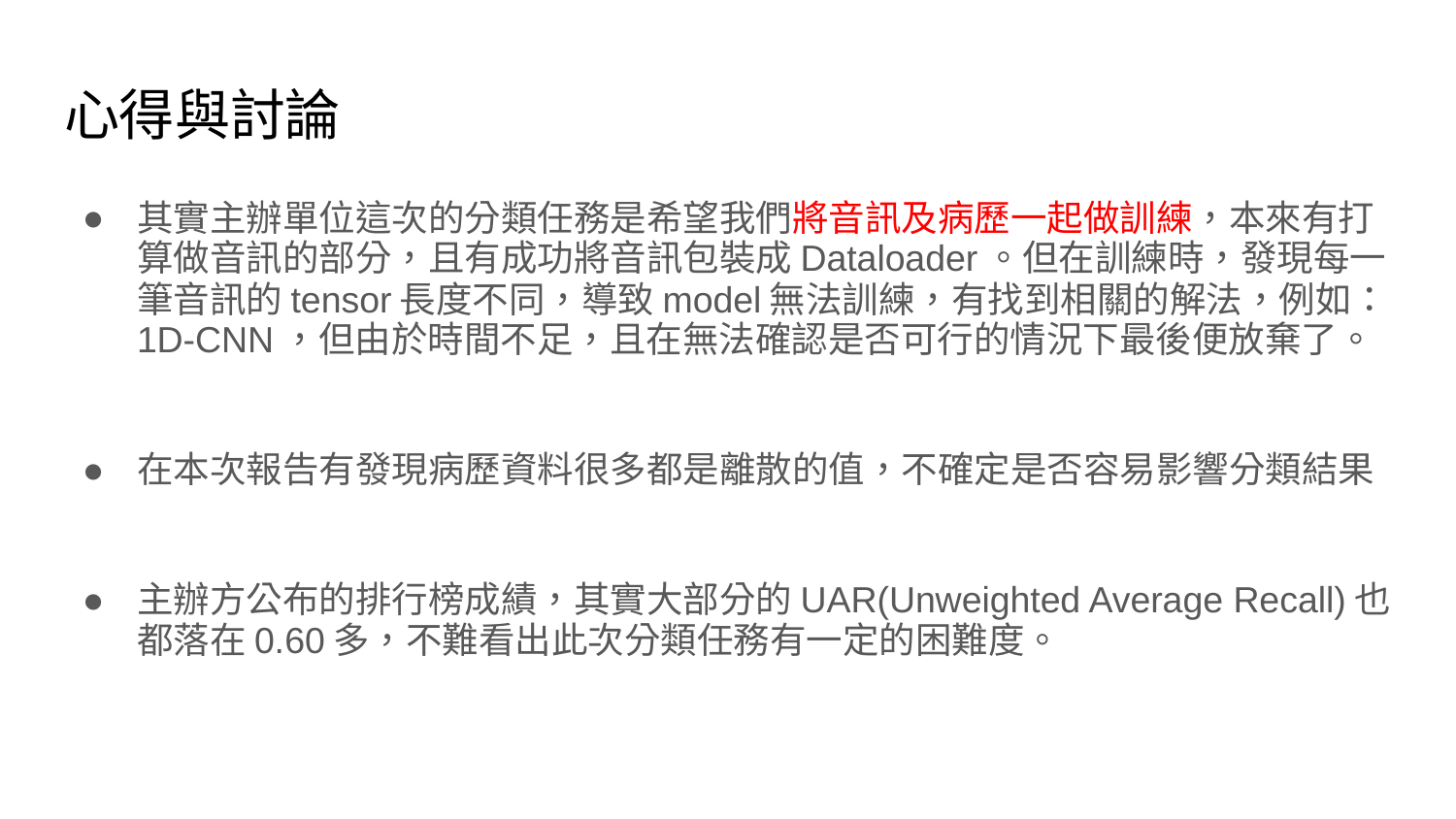

# 心得與討論
其實主辦單位這次的分類任務是希望我們將音訊及病歷一起做訓練，本來有打算做音訊的部分，且有成功將音訊包裝成Dataloader。但在訓練時，發現每一筆音訊的tensor長度不同，導致model無法訓練，有找到相關的解法，例如：1D-CNN，但由於時間不足，且在無法確認是否可行的情況下最後便放棄了。

在本次報告有發現病歷資料很多都是離散的值，不確定是否容易影響分類結果

主辦方公布的排行榜成績，其實大部分的UAR(Unweighted Average Recall)也都落在0.60多，不難看出此次分類任務有一定的困難度。